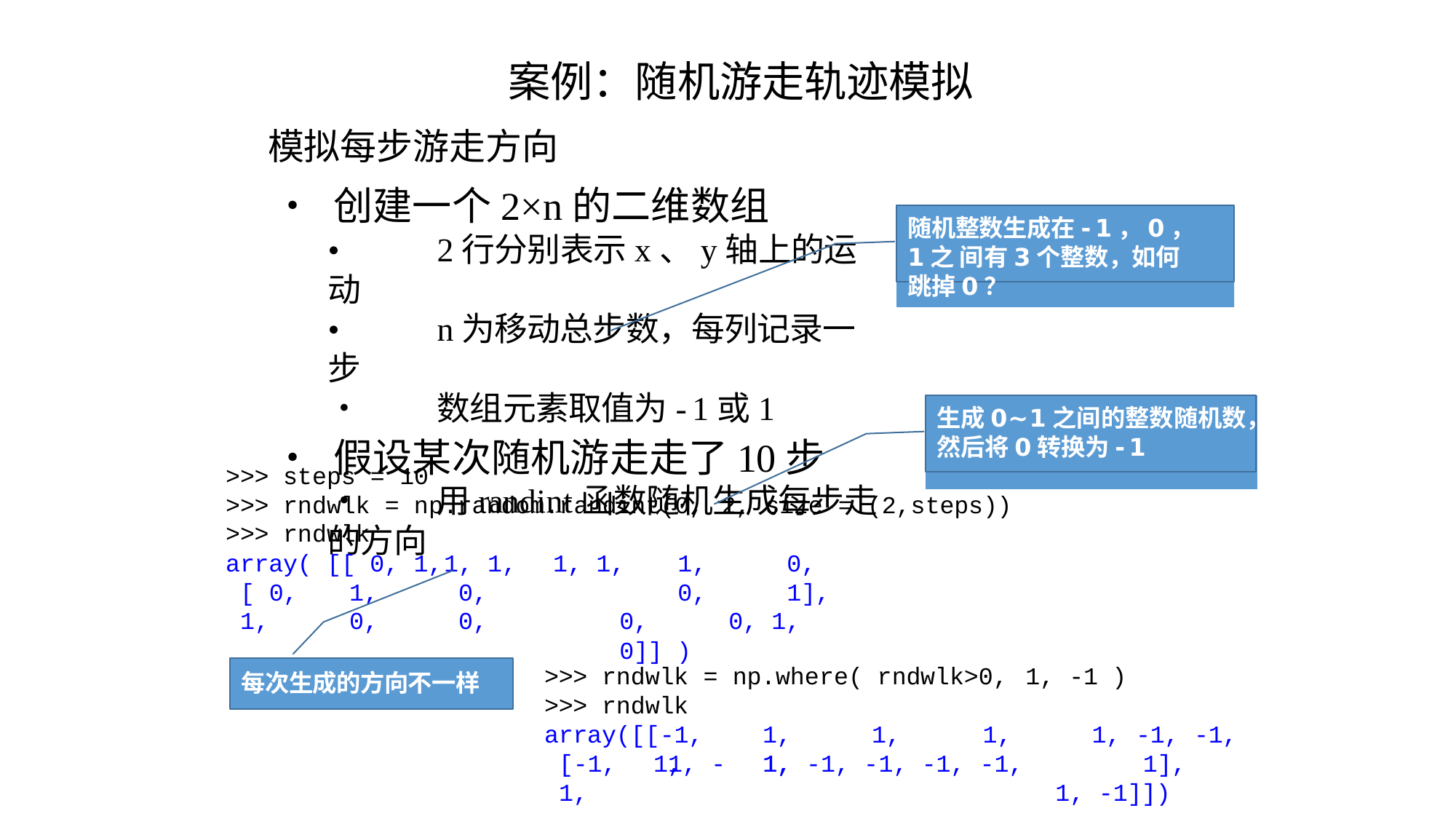

案例：随机游走轨迹模拟
# 模拟每步游走方向
• 创建一个2×n的二维数组
•	2行分别表示x、y轴上的运动
•	n为移动总步数，每列记录一步
•	数组元素取值为-1或1
• 假设某次随机游走走了10步
•	用randint函数随机生成每步走的方向

随机整数生成在-1，0，1之 间有3个整数，如何跳掉0？

生成0~1之间的整数随机数，
然后将0转换为-1

>>> steps = 10
>>> rndwlk = np.random.randint(0,
>>> rndwlk
2, size
= (2,steps))
array( [[ 0, 1,	1, 1,	1, 1,
1,	0,	0,	1],
0,	0, 1,	0]] )

[ 0,	1,	0,	1,	0,	0,

>>> rndwlk = np.where( rndwlk>0,
>>> rndwlk
1, -1 )
每次生成的方向不一样
array([[-1,	1,	1,	1,	1,
1,	1, -1, -1,	1],
1, -1]])
[-1,	1, -1,
1, -1, -1, -1, -1,